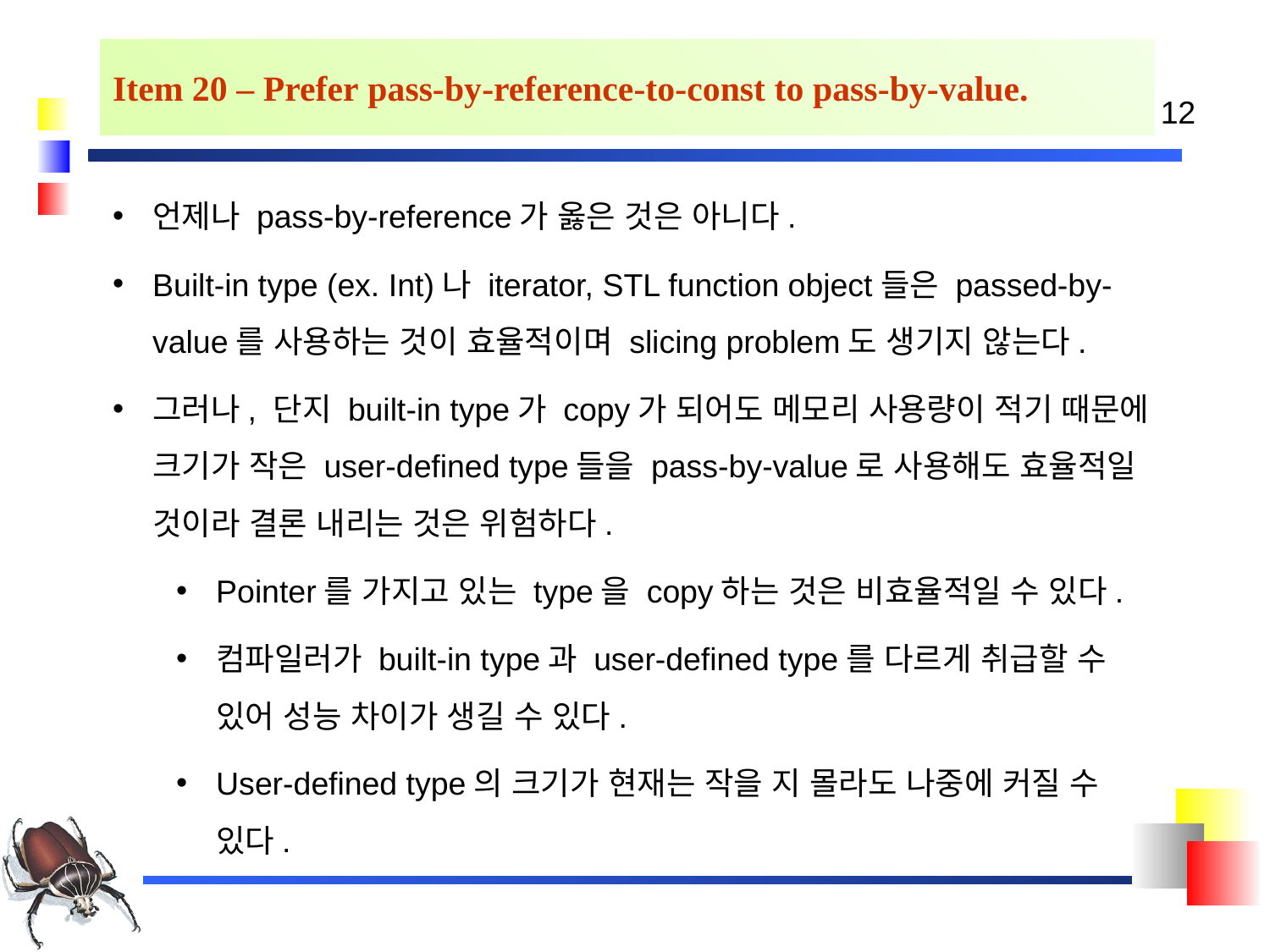

# Item 20 – Prefer pass-by-reference-to-const to pass-by-value.
언제나 pass-by-reference가 옳은 것은 아니다.
Built-in type (ex. Int)나 iterator, STL function object들은 passed-by-value를 사용하는 것이 효율적이며 slicing problem도 생기지 않는다.
그러나, 단지 built-in type가 copy가 되어도 메모리 사용량이 적기 때문에 크기가 작은 user-defined type들을 pass-by-value로 사용해도 효율적일 것이라 결론 내리는 것은 위험하다.
Pointer를 가지고 있는 type을 copy하는 것은 비효율적일 수 있다.
컴파일러가 built-in type과 user-defined type를 다르게 취급할 수 있어 성능 차이가 생길 수 있다.
User-defined type의 크기가 현재는 작을 지 몰라도 나중에 커질 수 있다.